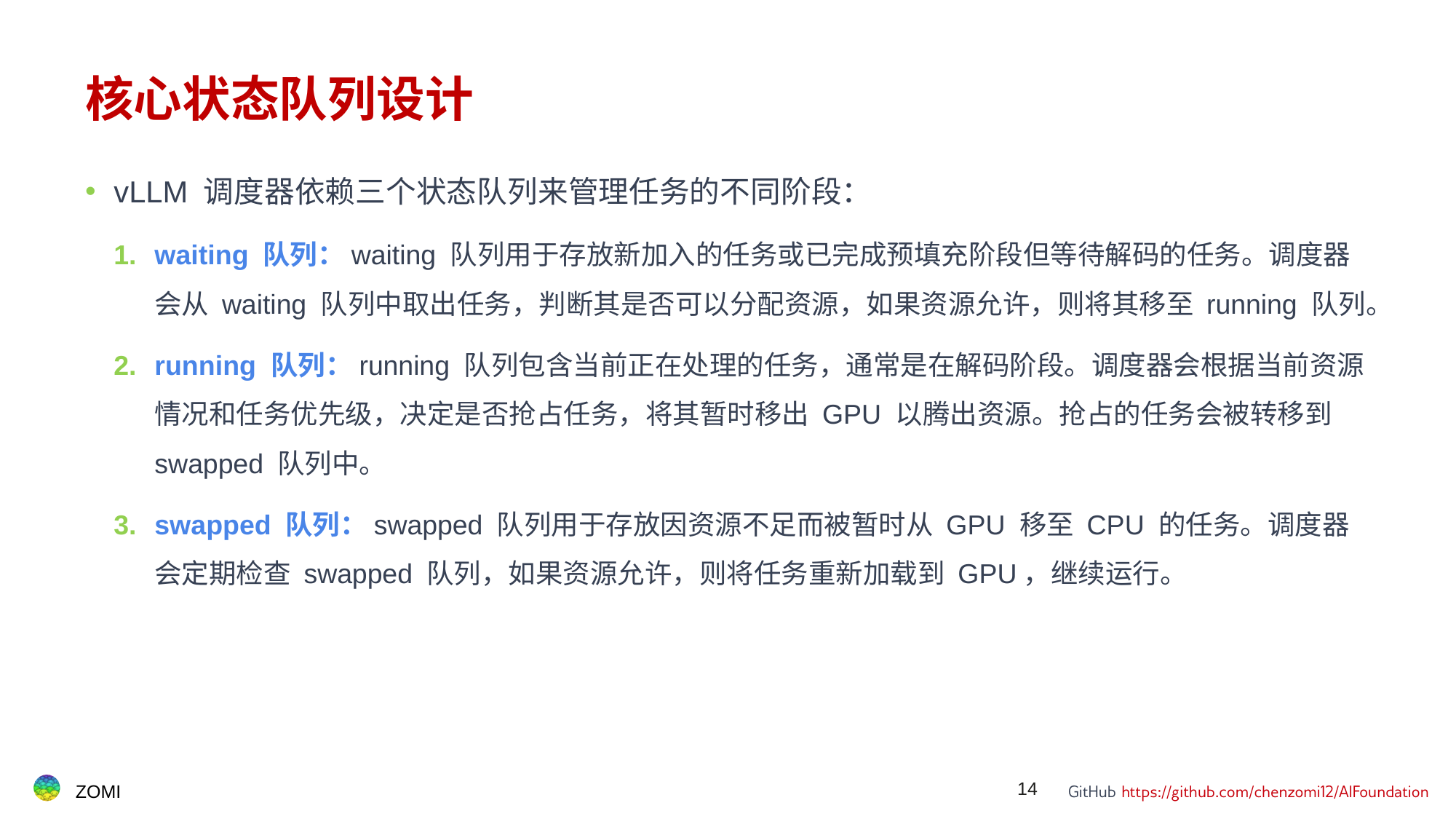

# 核心状态队列设计
vLLM 调度器依赖三个状态队列来管理任务的不同阶段：
waiting 队列：waiting 队列用于存放新加入的任务或已完成预填充阶段但等待解码的任务。调度器会从 waiting 队列中取出任务，判断其是否可以分配资源，如果资源允许，则将其移至 running 队列。
running 队列：running 队列包含当前正在处理的任务，通常是在解码阶段。调度器会根据当前资源情况和任务优先级，决定是否抢占任务，将其暂时移出 GPU 以腾出资源。抢占的任务会被转移到 swapped 队列中。
swapped 队列：swapped 队列用于存放因资源不足而被暂时从 GPU 移至 CPU 的任务。调度器会定期检查 swapped 队列，如果资源允许，则将任务重新加载到 GPU，继续运行。